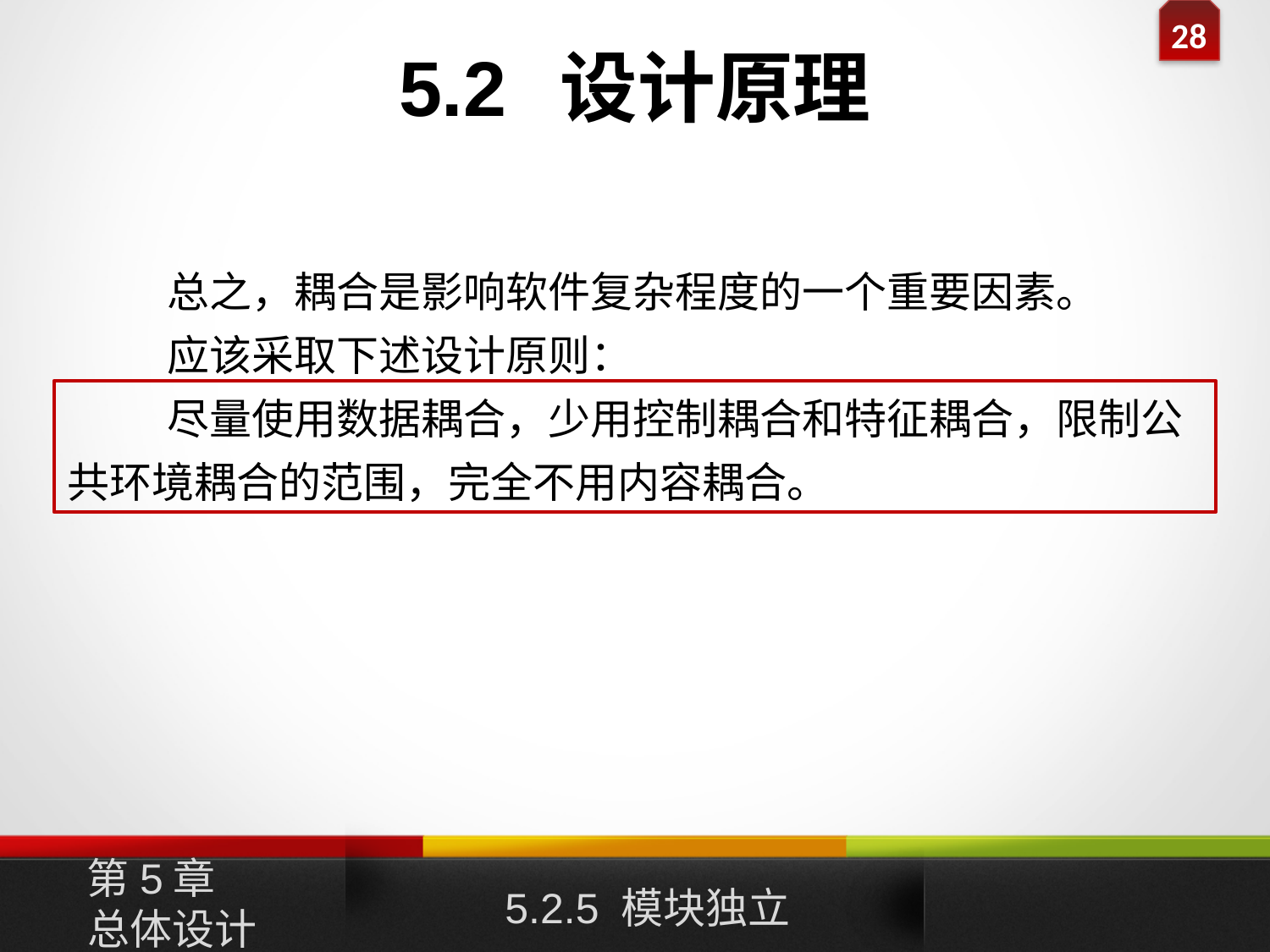

# 5.2  设计原理
总之，耦合是影响软件复杂程度的一个重要因素。
应该采取下述设计原则：
尽量使用数据耦合，少用控制耦合和特征耦合，限制公共环境耦合的范围，完全不用内容耦合。

第5章
总体设计
5.2.5 模块独立